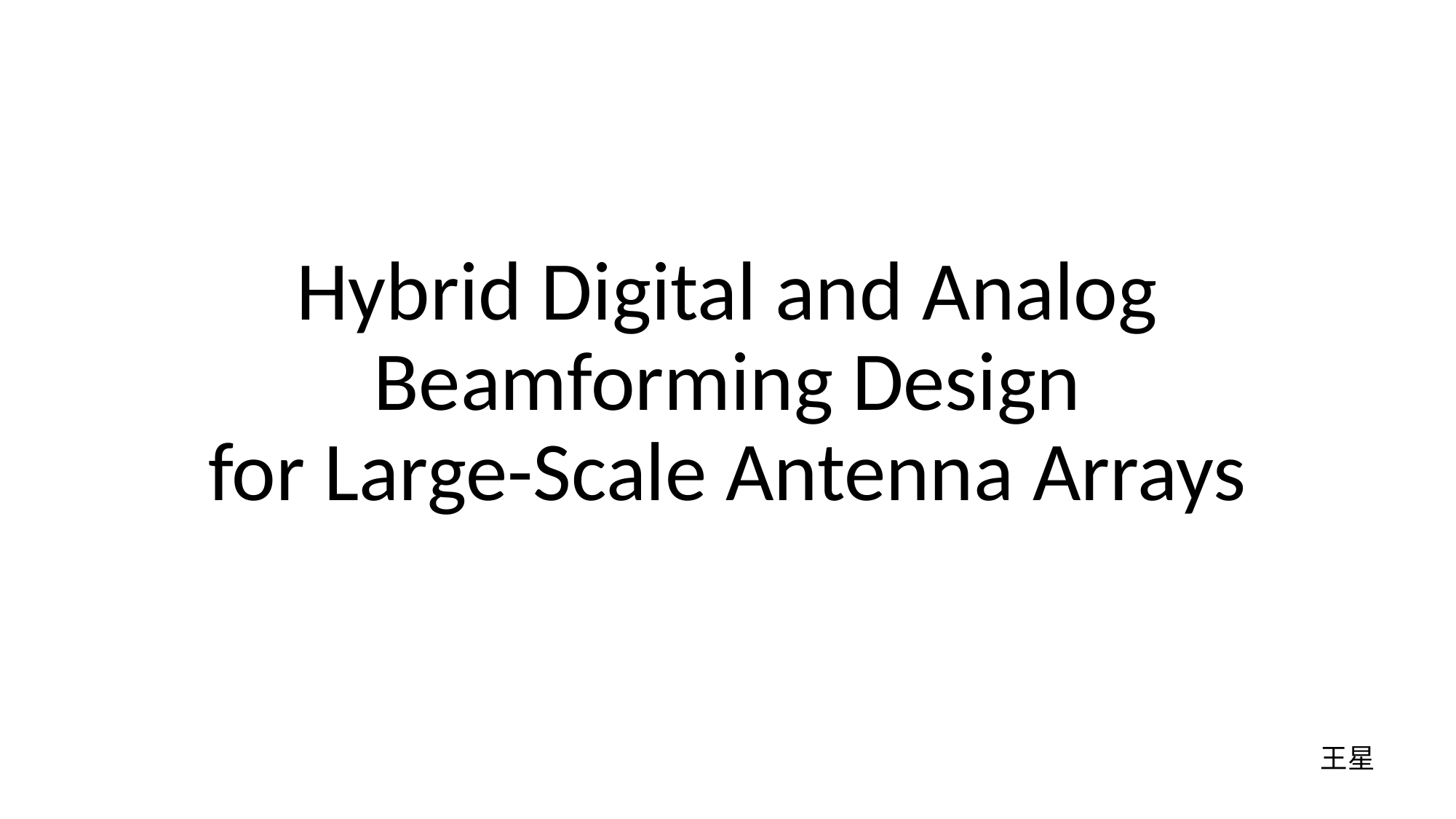

# Hybrid Digital and Analog Beamforming Design for Large-Scale Antenna Arrays
王星